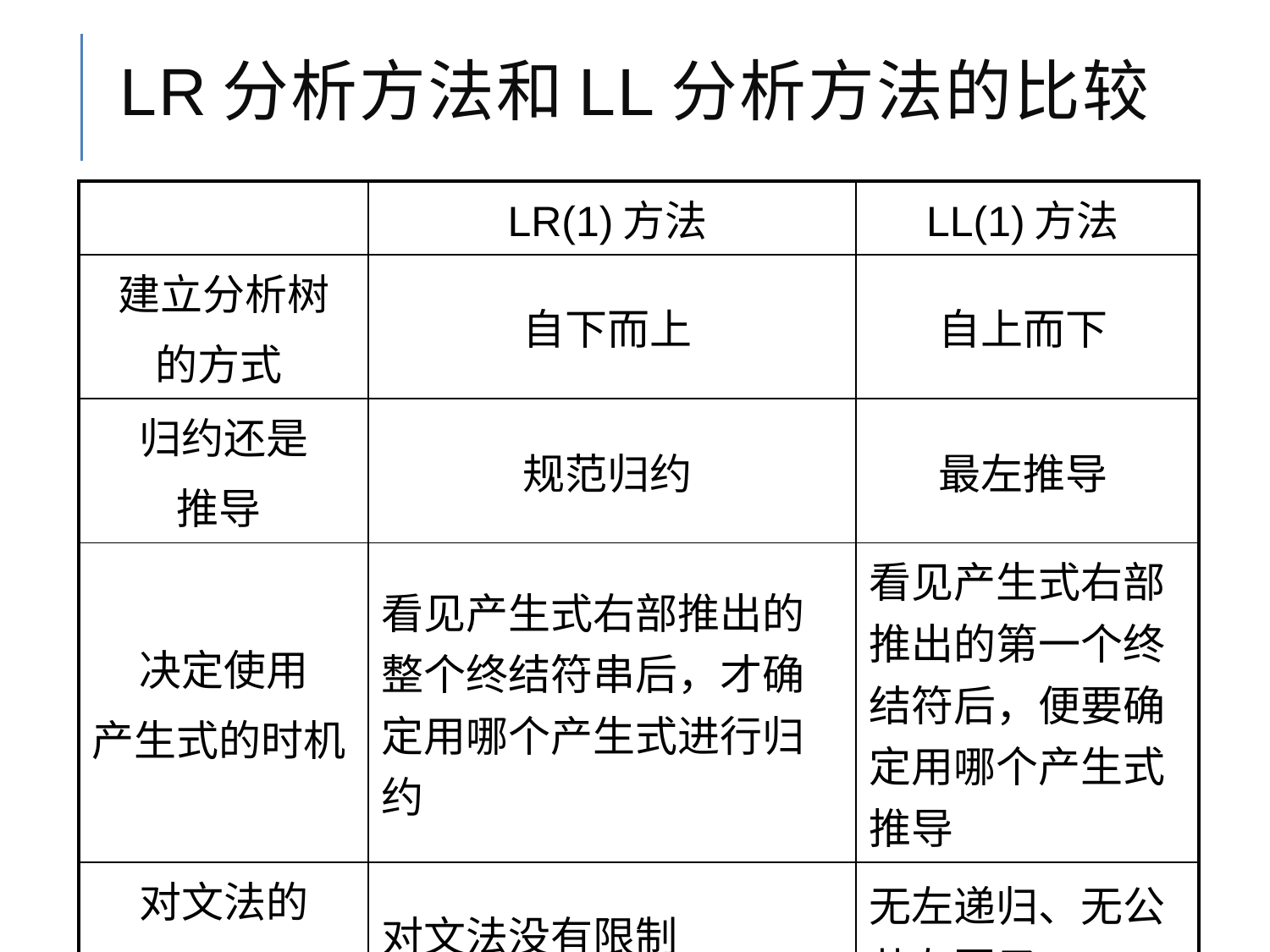

# LR分析方法和LL分析方法的比较
|  | LR(1)方法 | LL(1)方法 |
| --- | --- | --- |
| 建立分析树 的方式 | 自下而上 | 自上而下 |
| 归约还是 推导 | 规范归约 | 最左推导 |
| 决定使用 产生式的时机 | 看见产生式右部推出的整个终结符串后，才确定用哪个产生式进行归约 | 看见产生式右部推出的第一个终结符后，便要确定用哪个产生式推导 |
| 对文法的 显式限制 | 对文法没有限制 | 无左递归、无公共左因子 |
90